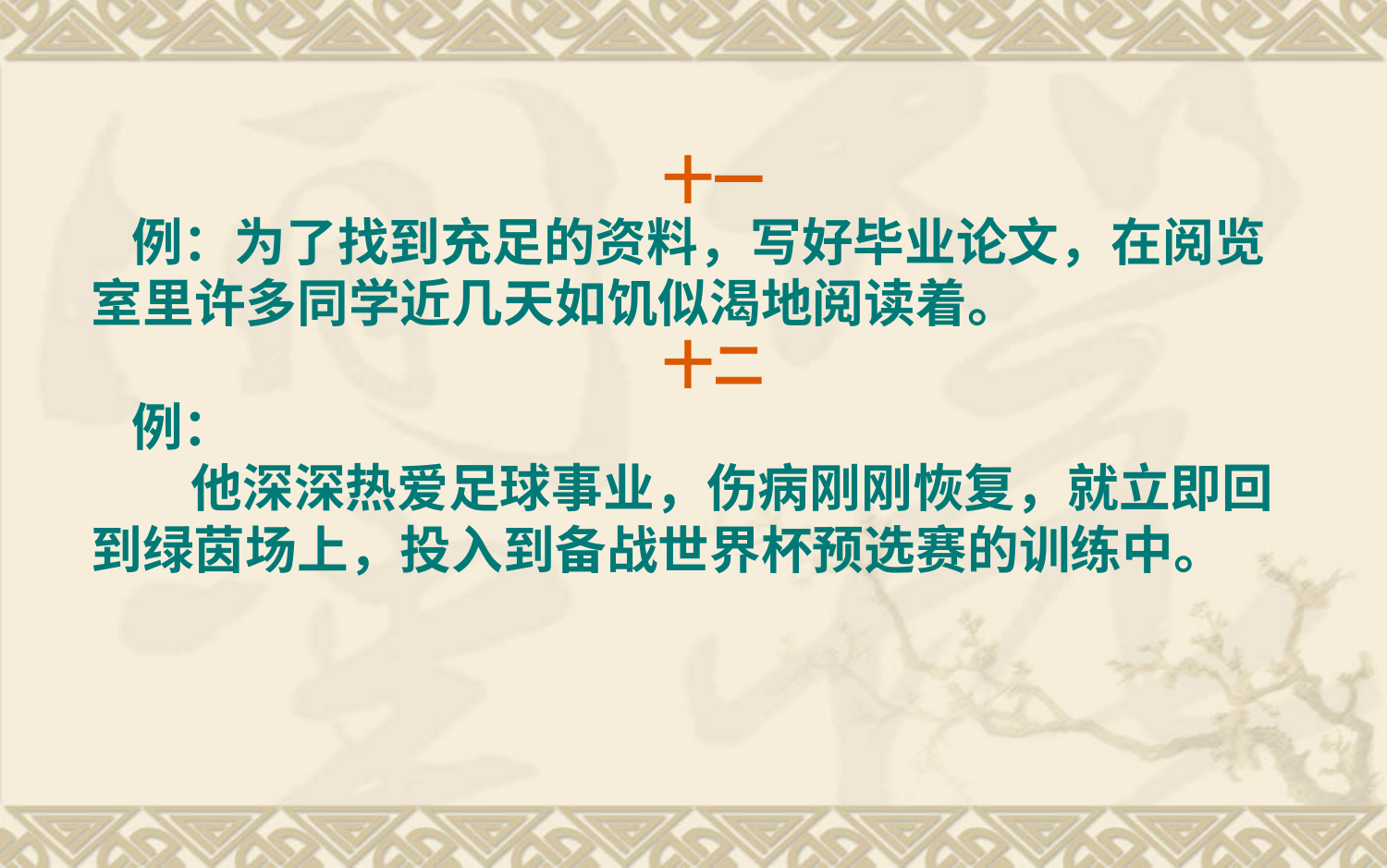

十一
例：为了找到充足的资料，写好毕业论文，在阅览室里许多同学近几天如饥似渴地阅读着。
十二
例：
    他深深热爱足球事业，伤病刚刚恢复，就立即回到绿茵场上，投入到备战世界杯预选赛的训练中。